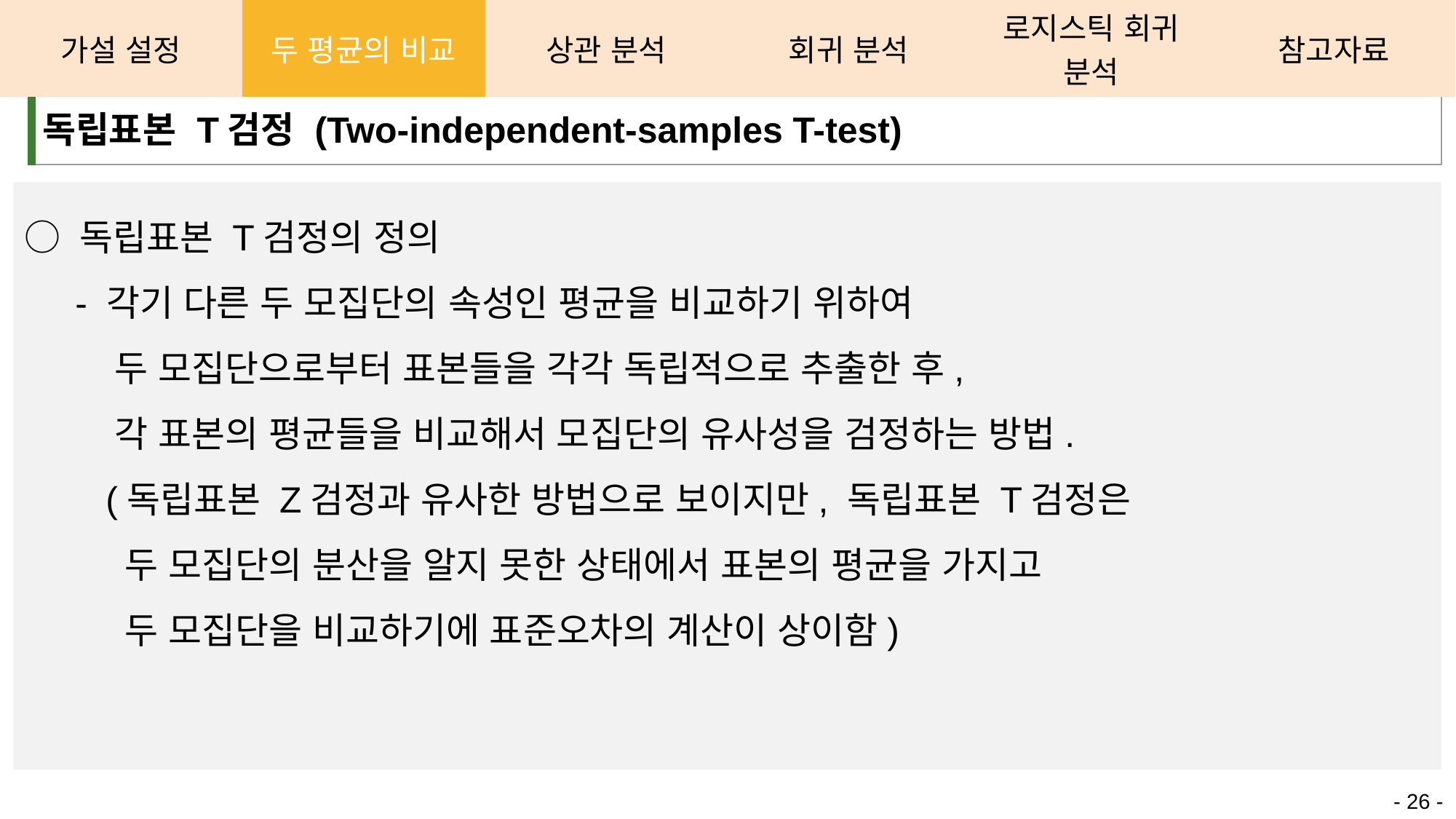

| 가설 설정 | 두 평균의 비교 | 상관 분석 | 회귀 분석 | 로지스틱 회귀 분석 | 참고자료 |
| --- | --- | --- | --- | --- | --- |
| 독립표본 T검정 (Two-independent-samples T-test) |
| --- |
○ 독립표본 T검정의 정의
     - 각기 다른 두 모집단의 속성인 평균을 비교하기 위하여
        두 모집단으로부터 표본들을 각각 독립적으로 추출한 후,
        각 표본의 평균들을 비교해서 모집단의 유사성을 검정하는 방법.
        (독립표본 Z검정과 유사한 방법으로 보이지만, 독립표본 T검정은
         두 모집단의 분산을 알지 못한 상태에서 표본의 평균을 가지고
         두 모집단을 비교하기에 표준오차의 계산이 상이함)
- 26 -